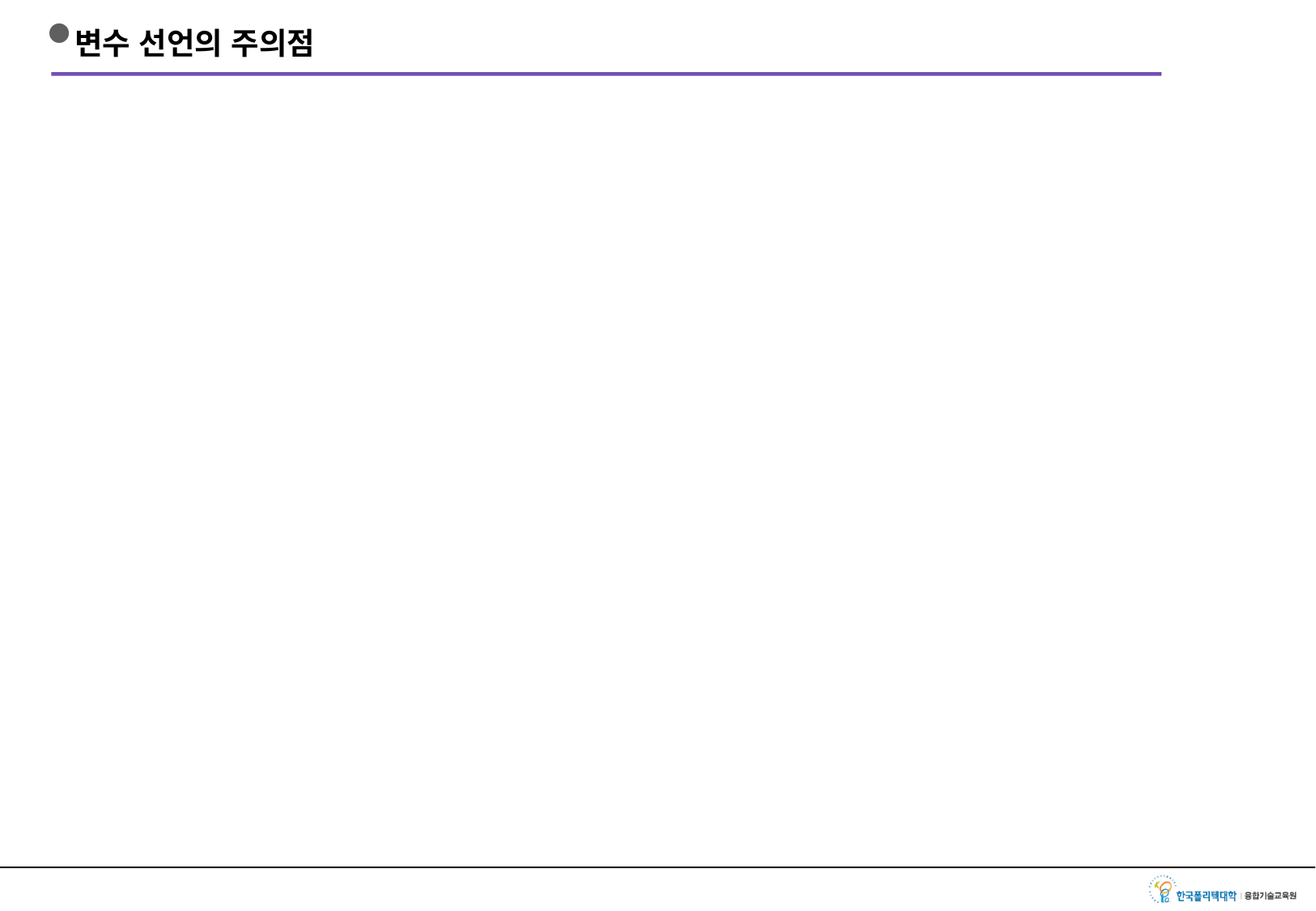

# 변수 선언의 주의점
적절한 변수의 타입을 써라.

변수의 이름은 결국 메모리상에서 찾아가는 이름 – 충돌 조심

상자를 최초로 만들 때에만 변수의 타입이 쓰인다.

이클립스는 미리 프로파일링을 통해서 불필요한 변수 선언을 처리